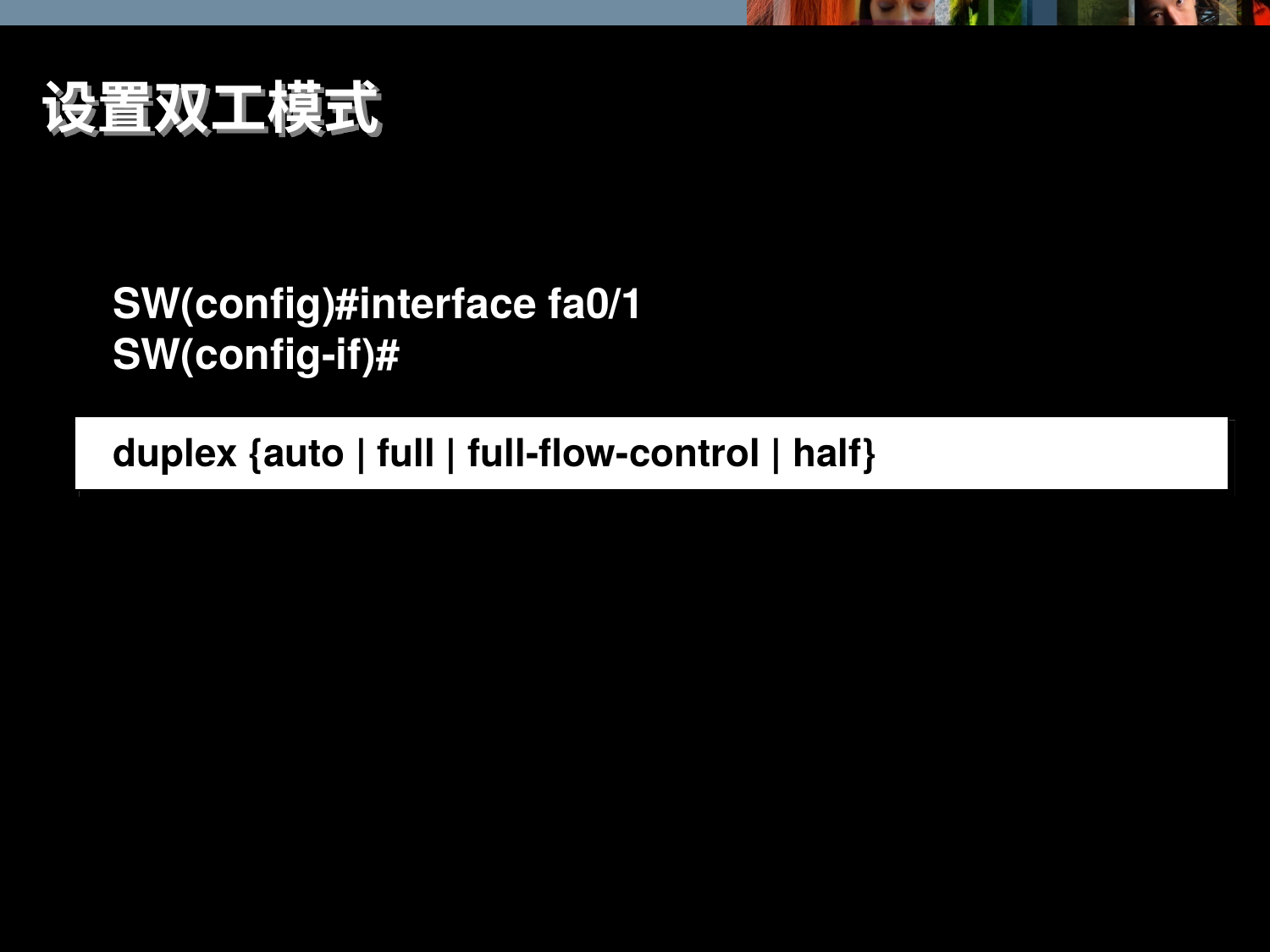

# 设置双工模式
SW(config)#interface fa0/1
SW(config-if)#

duplex {auto | full | full-flow-control | half}